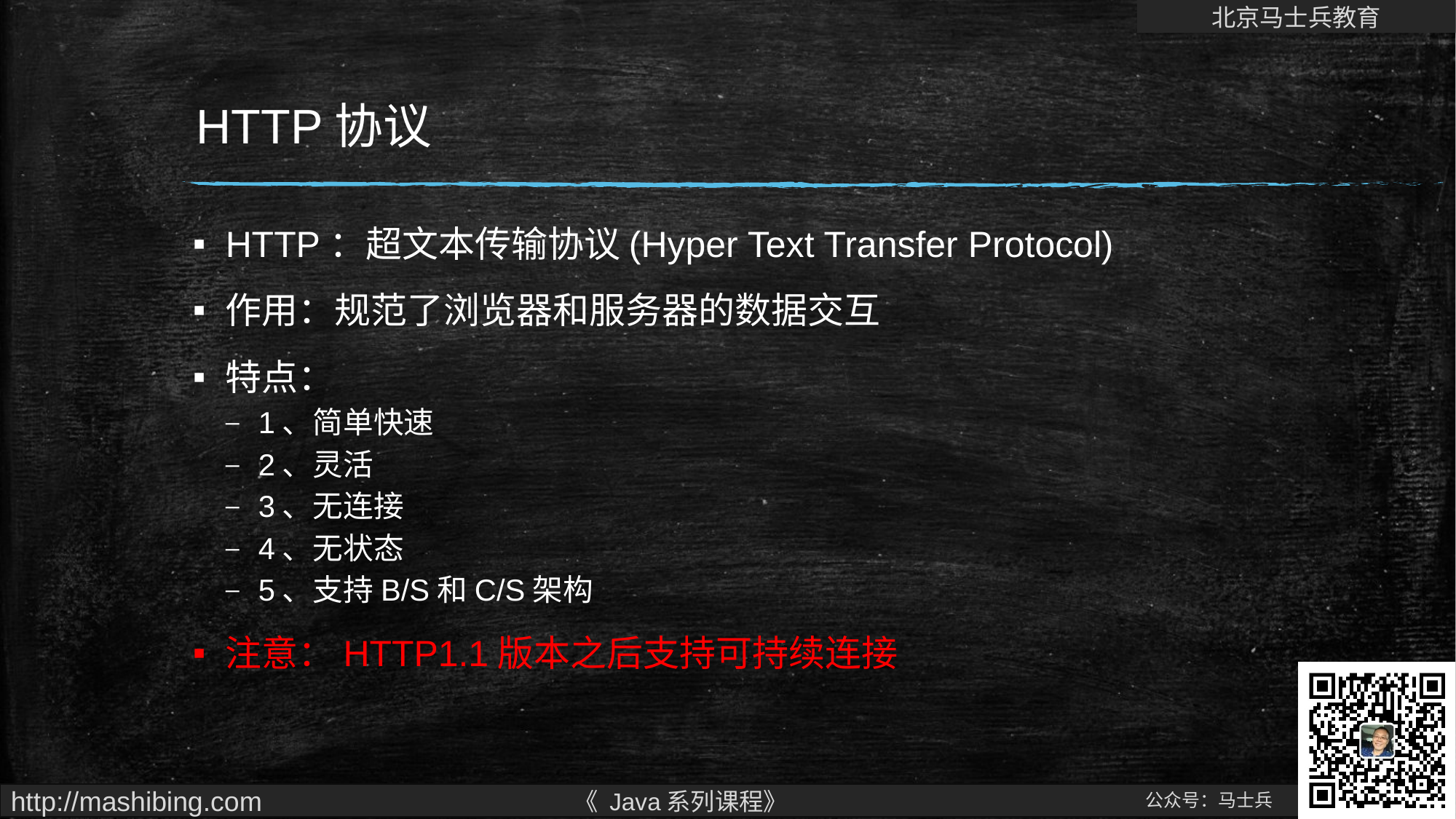

# HTTP协议
HTTP：超文本传输协议(Hyper Text Transfer Protocol)
作用：规范了浏览器和服务器的数据交互
特点：
1、简单快速
2、灵活
3、无连接
4、无状态
5、支持B/S和C/S架构
注意：HTTP1.1版本之后支持可持续连接